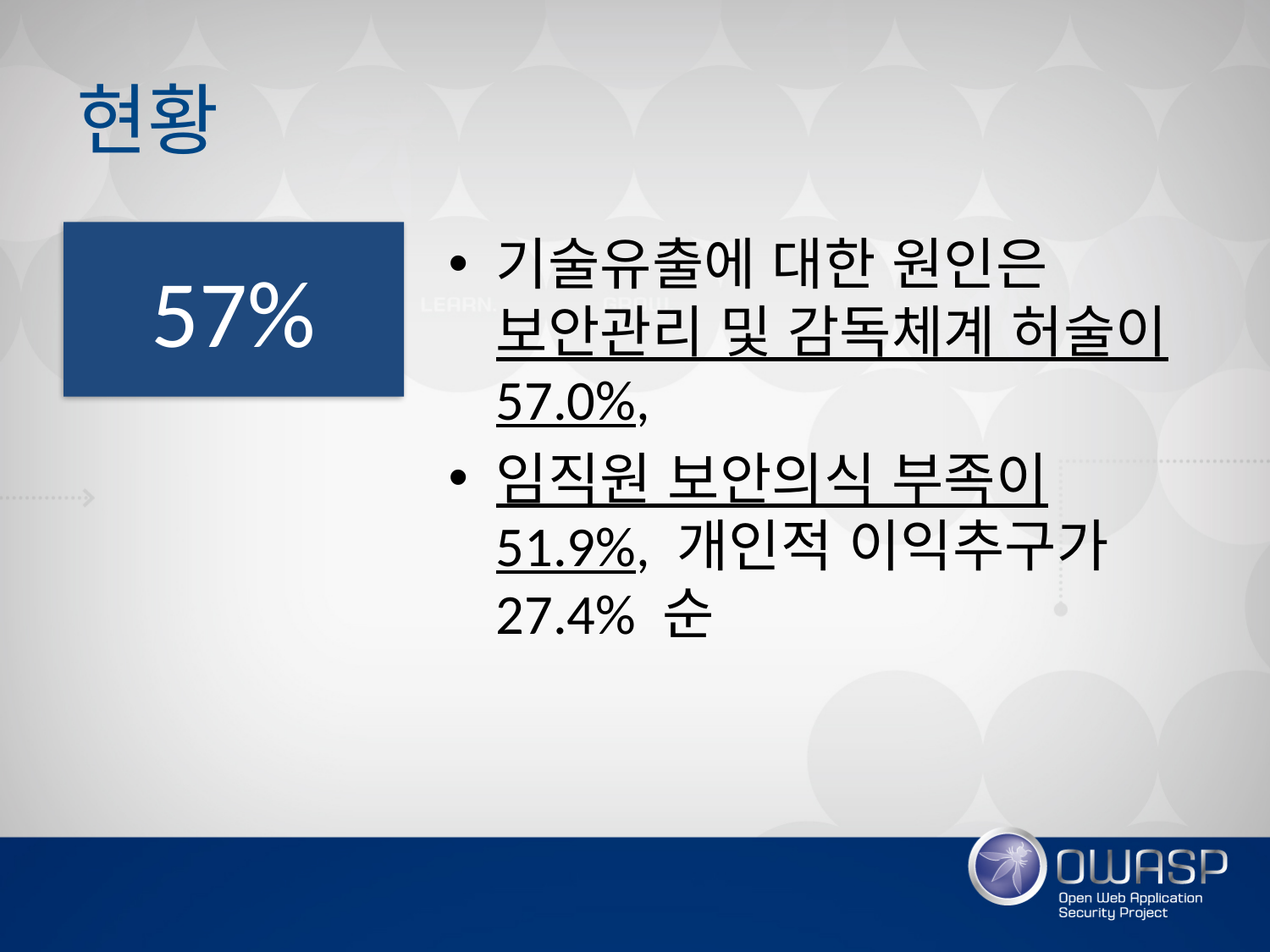

# 현황
57%
기술유출에 대한 원인은 보안관리 및 감독체계 허술이 57.0%,
임직원 보안의식 부족이 51.9%, 개인적 이익추구가 27.4% 순